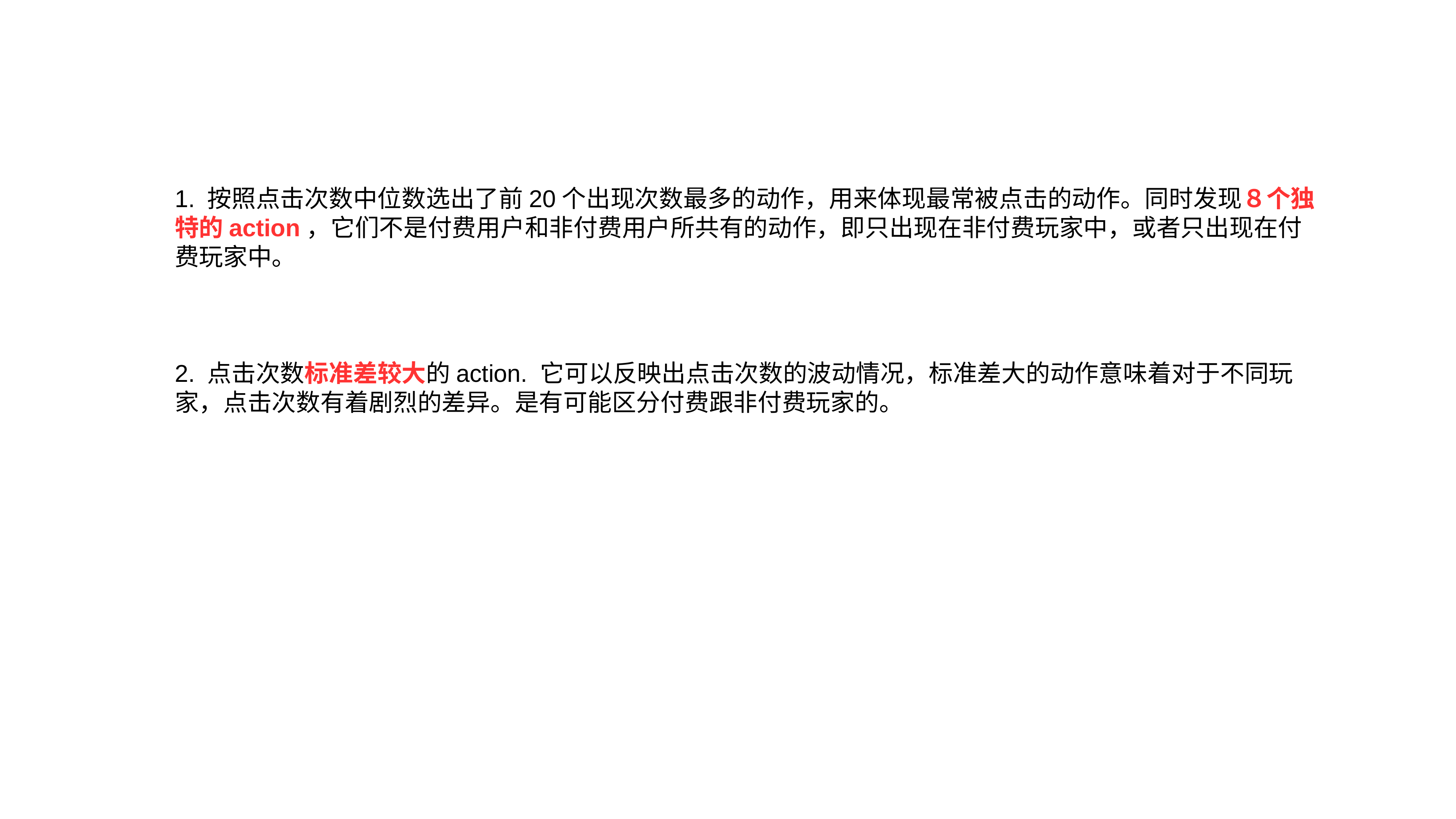

1. 按照点击次数中位数选出了前20个出现次数最多的动作，用来体现最常被点击的动作。同时发现８个独特的action，它们不是付费用户和非付费用户所共有的动作，即只出现在非付费玩家中，或者只出现在付费玩家中。

2. 点击次数标准差较大的action. 它可以反映出点击次数的波动情况，标准差大的动作意味着对于不同玩家，点击次数有着剧烈的差异。是有可能区分付费跟非付费玩家的。